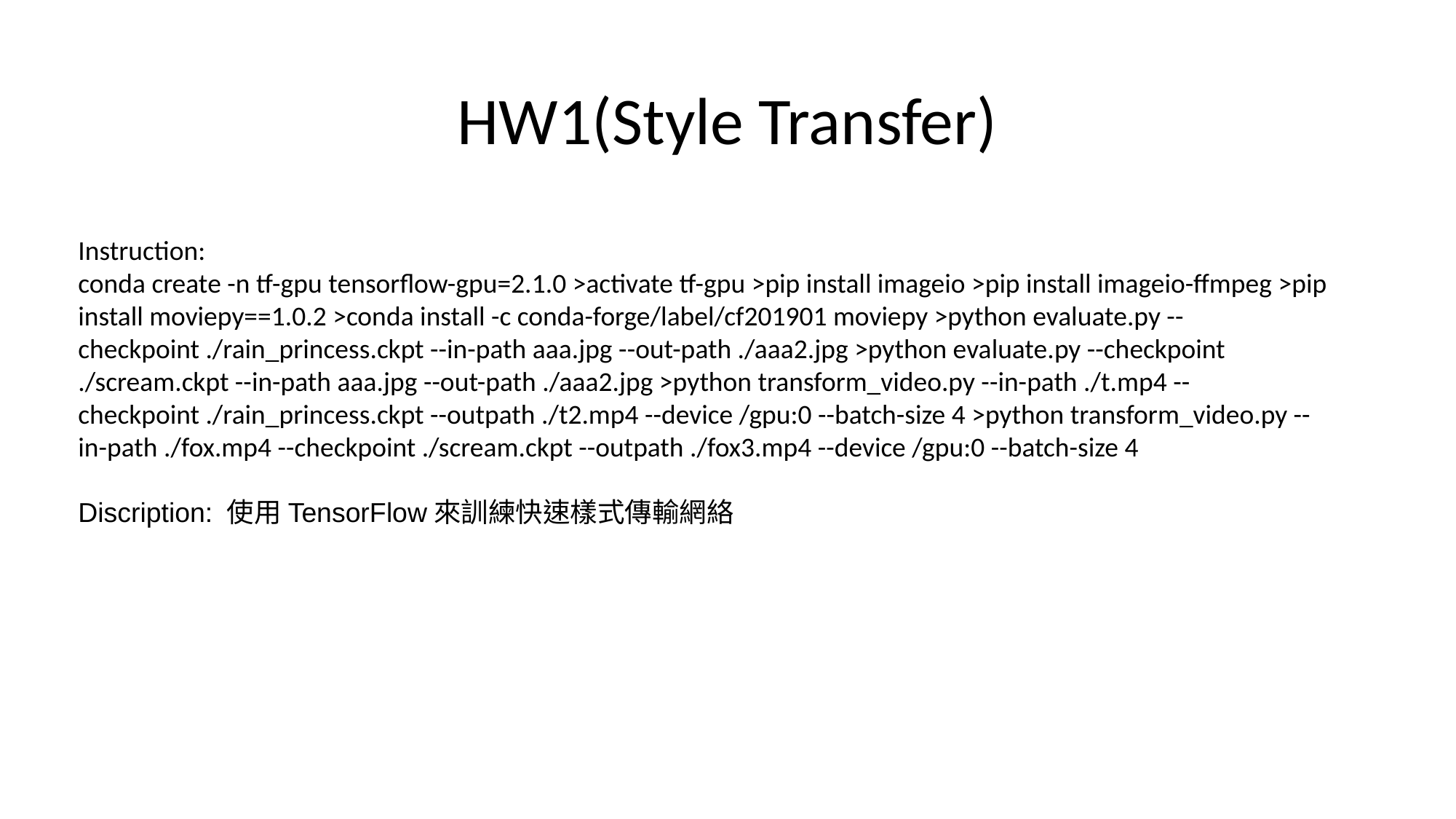

# HW1(Style Transfer)
Instruction:
conda create -n tf-gpu tensorflow-gpu=2.1.0 >activate tf-gpu >pip install imageio >pip install imageio-ffmpeg >pip install moviepy==1.0.2 >conda install -c conda-forge/label/cf201901 moviepy >python evaluate.py --checkpoint ./rain_princess.ckpt --in-path aaa.jpg --out-path ./aaa2.jpg >python evaluate.py --checkpoint ./scream.ckpt --in-path aaa.jpg --out-path ./aaa2.jpg >python transform_video.py --in-path ./t.mp4 --checkpoint ./rain_princess.ckpt --outpath ./t2.mp4 --device /gpu:0 --batch-size 4 >python transform_video.py --in-path ./fox.mp4 --checkpoint ./scream.ckpt --outpath ./fox3.mp4 --device /gpu:0 --batch-size 4
Discription: 使用TensorFlow來訓練快速樣式傳輸網絡